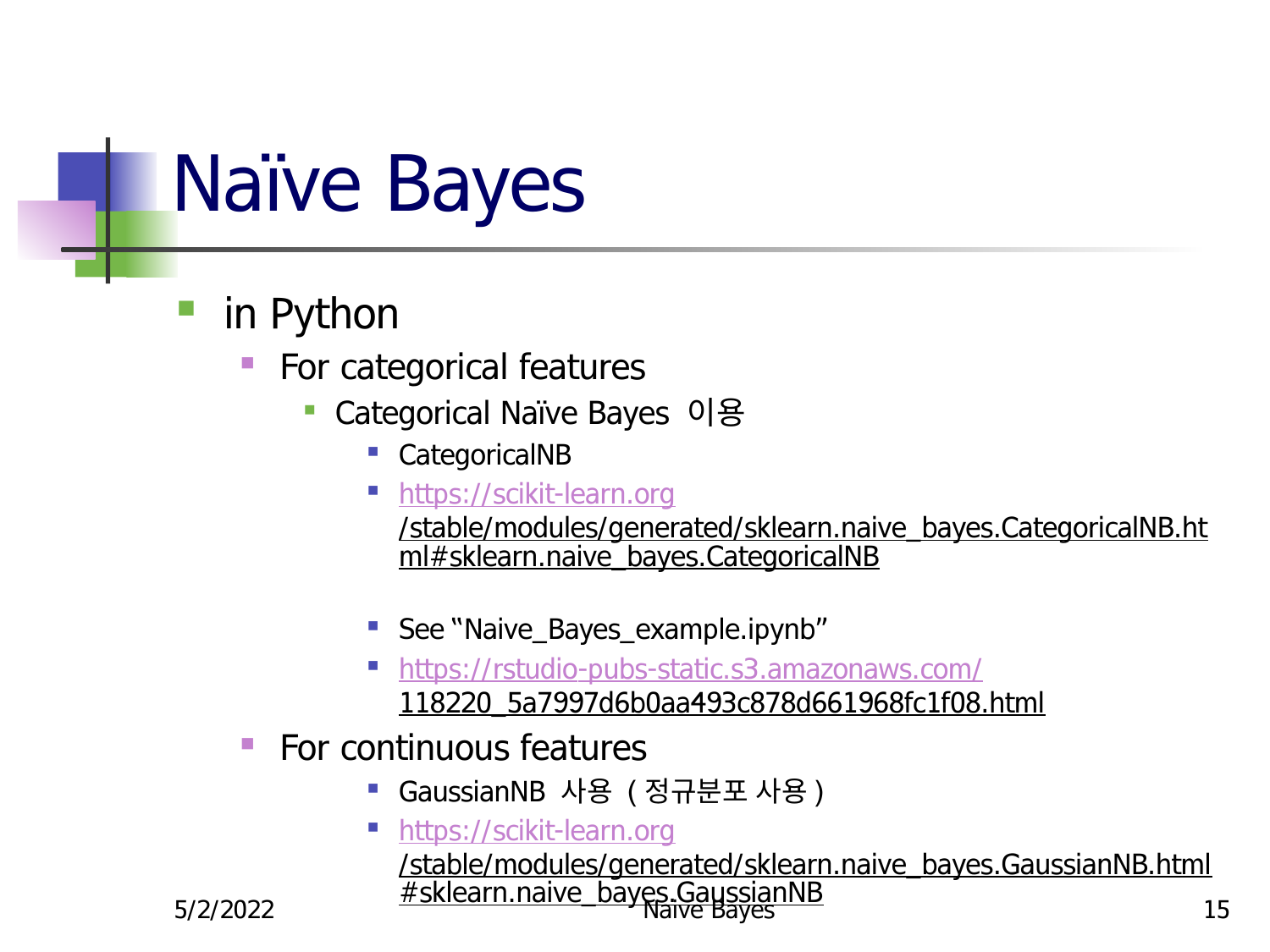

# Naïve Bayes
in Python
For categorical features
Categorical Naïve Bayes 이용
CategoricalNB
https://scikit-learn.org/stable/modules/generated/sklearn.naive_bayes.CategoricalNB.html#sklearn.naive_bayes.CategoricalNB
See “Naive_Bayes_example.ipynb”
https://rstudio-pubs-static.s3.amazonaws.com/118220_5a7997d6b0aa493c878d661968fc1f08.html
For continuous features
GaussianNB 사용 (정규분포 사용)
https://scikit-learn.org/stable/modules/generated/sklearn.naive_bayes.GaussianNB.html#sklearn.naive_bayes.GaussianNB

5/2/2022
Naive Bayes
15